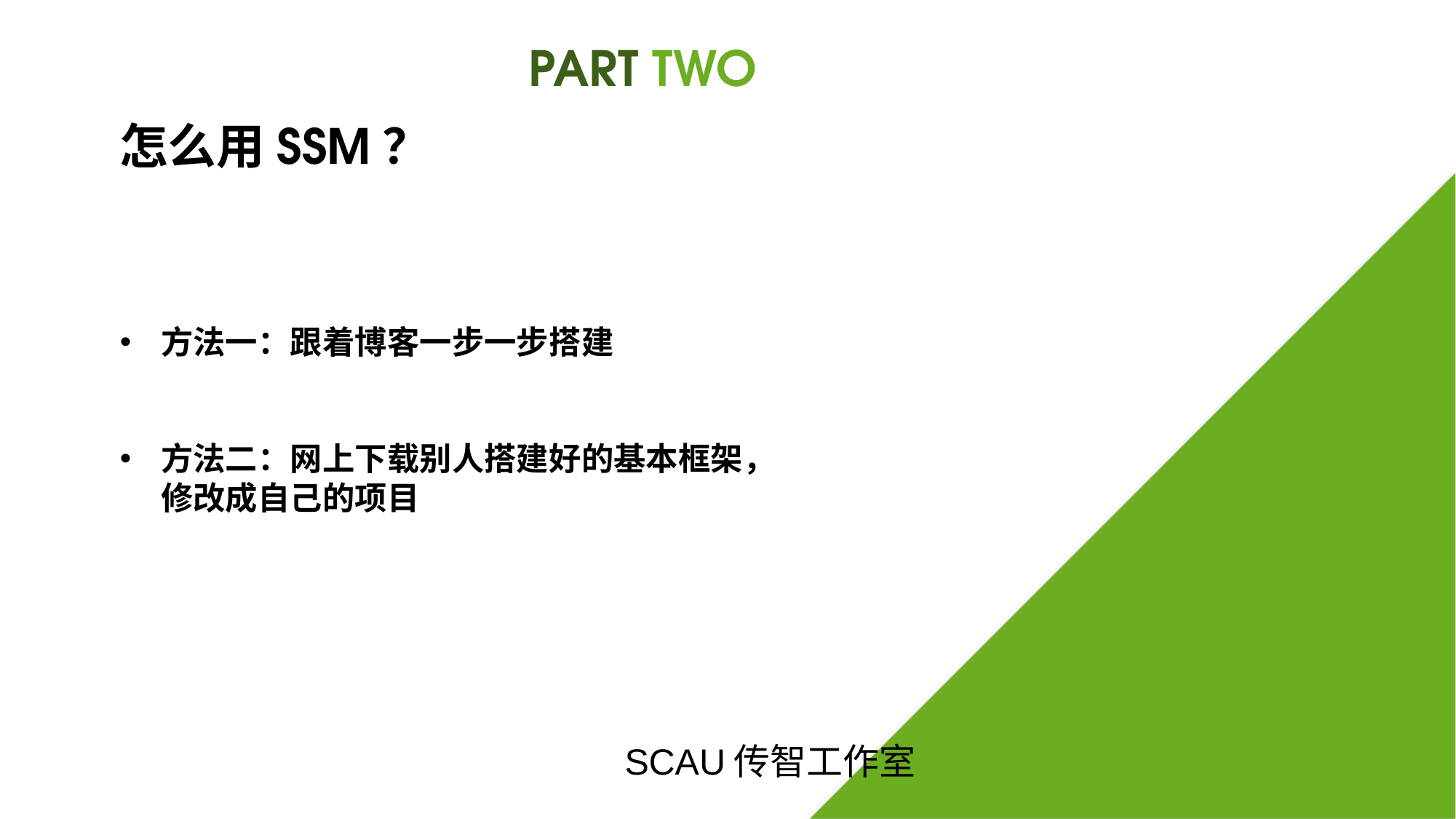

PART TWO
怎么用SSM？

方法一：跟着博客一步一步搭建

方法二：网上下载别人搭建好的基本框架，修改成自己的项目
SCAU传智工作室